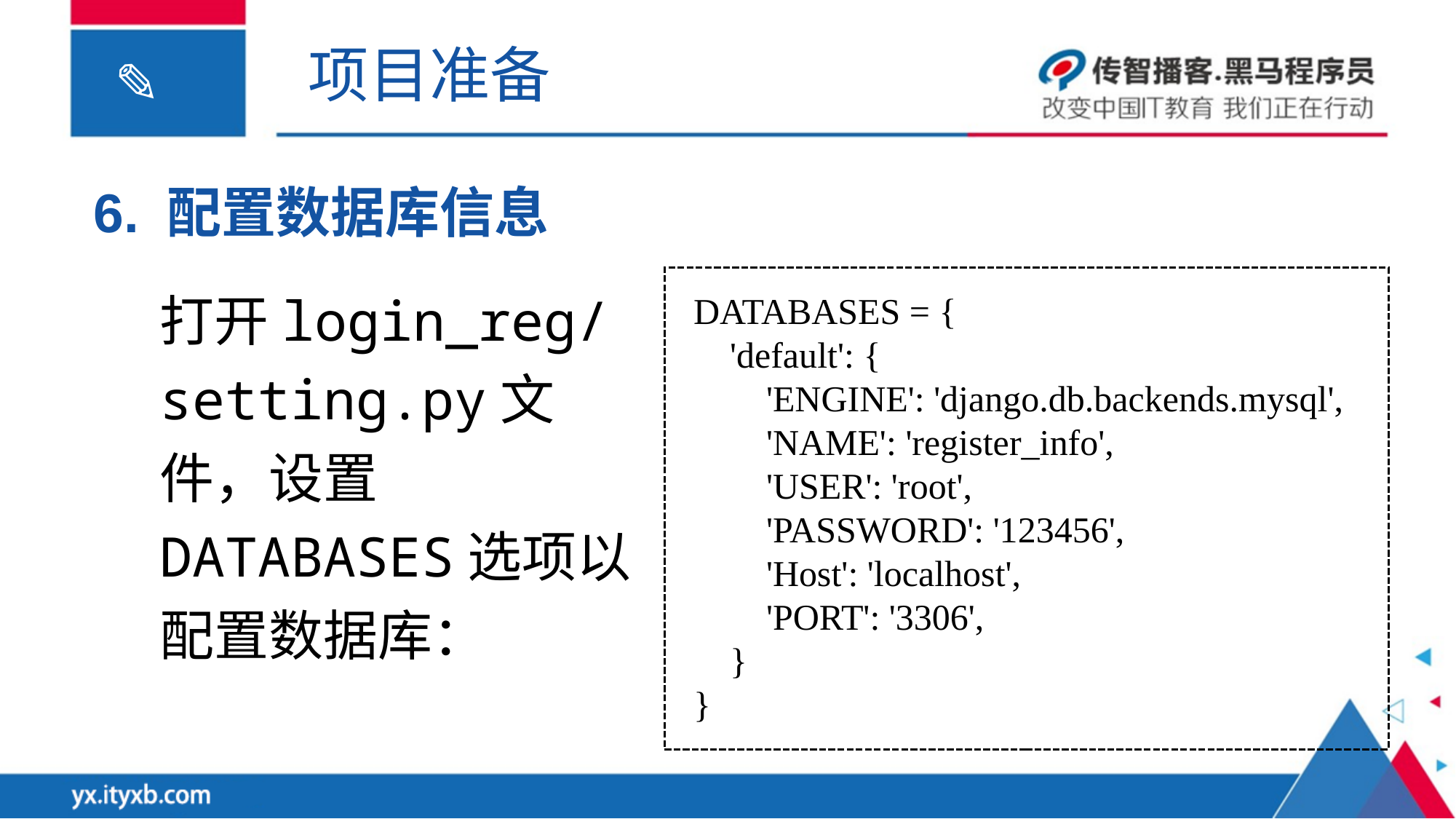

项目准备
6. 配置数据库信息
打开login_reg/
setting.py文件，设置DATABASES选项以配置数据库：

DATABASES = {
    'default': {
        'ENGINE': 'django.db.backends.mysql',
        'NAME': 'register_info',
        'USER': 'root',
        'PASSWORD': '123456',
        'Host': 'localhost',
        'PORT': '3306',
    }
}